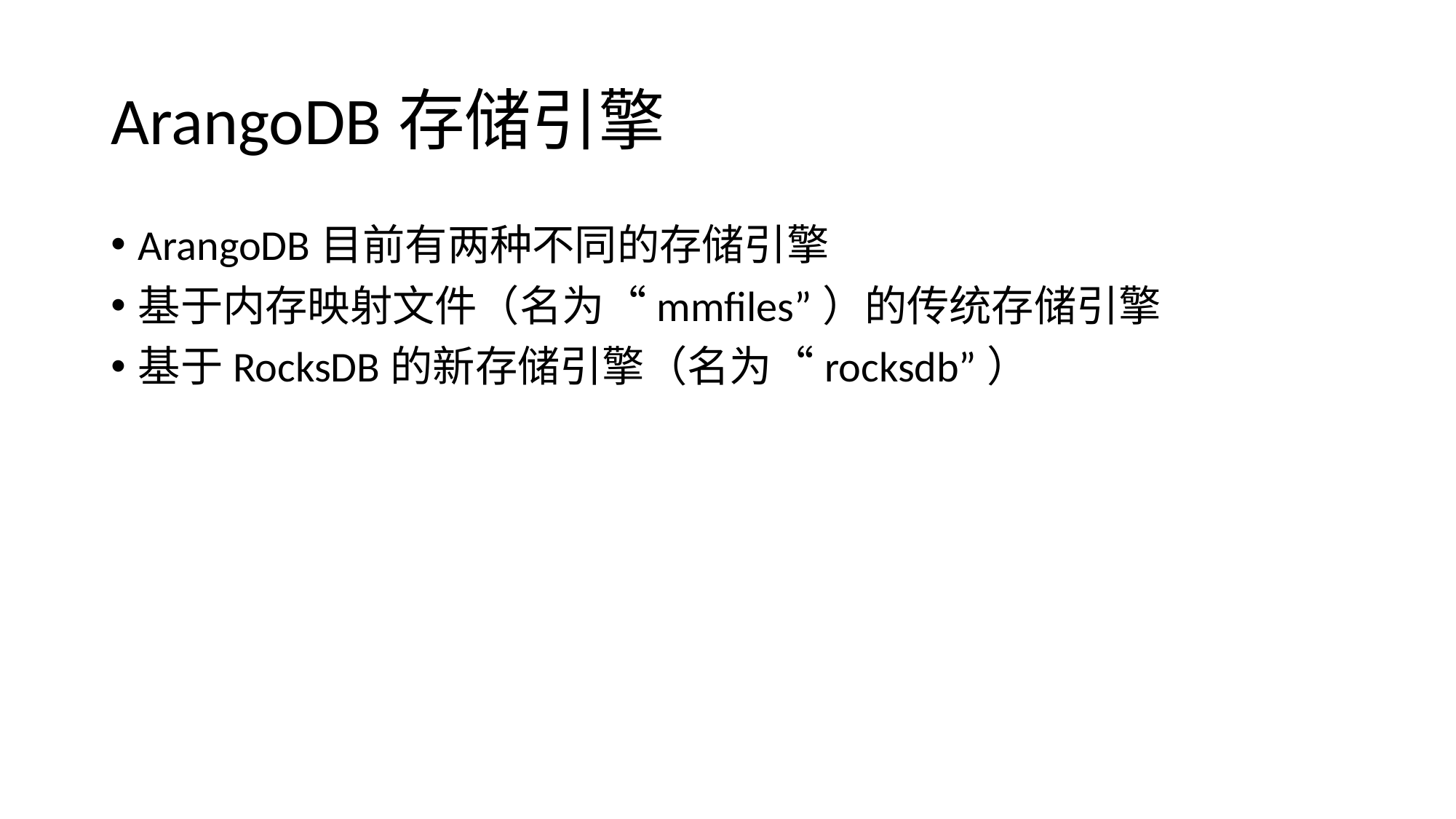

# ArangoDB存储引擎
ArangoDB目前有两种不同的存储引擎
基于内存映射文件（名为“mmfiles”）的传统存储引擎
基于RocksDB的新存储引擎（名为“rocksdb”）